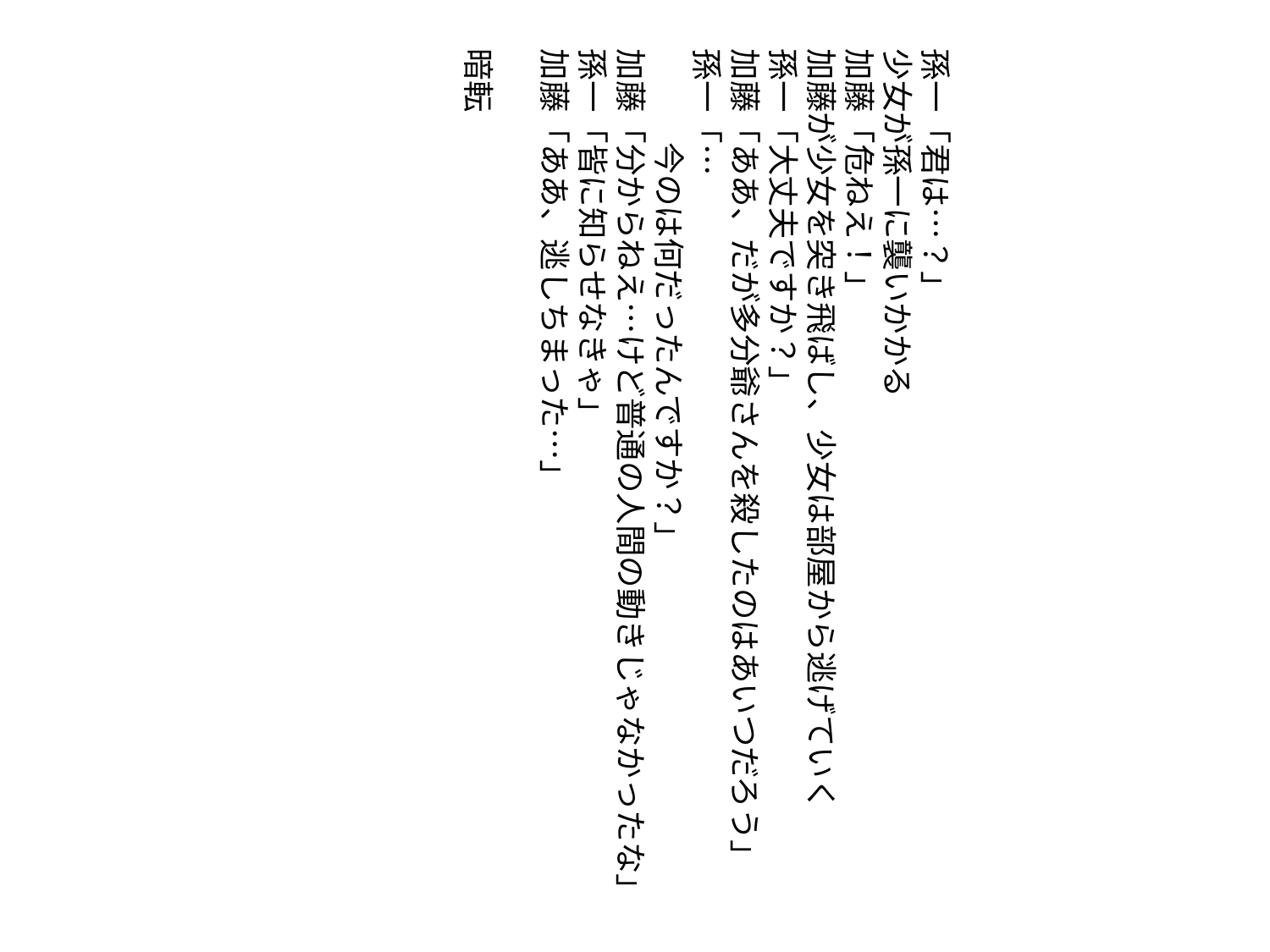

孫一「君は…？」
少女が孫一に襲いかかる
加藤「危ねえ！」
加藤が少女を突き飛ばし、少女は部屋から逃げていく
孫一「大丈夫ですか？」
加藤「ああ、だが多分爺さんを殺したのはあいつだろう」
孫一「…
            今のは何だったんですか？」
加藤「分からねえ…けど普通の人間の動きじゃなかったな」
孫一「皆に知らせなきゃ」
加藤「ああ、逃しちまった…」

暗転